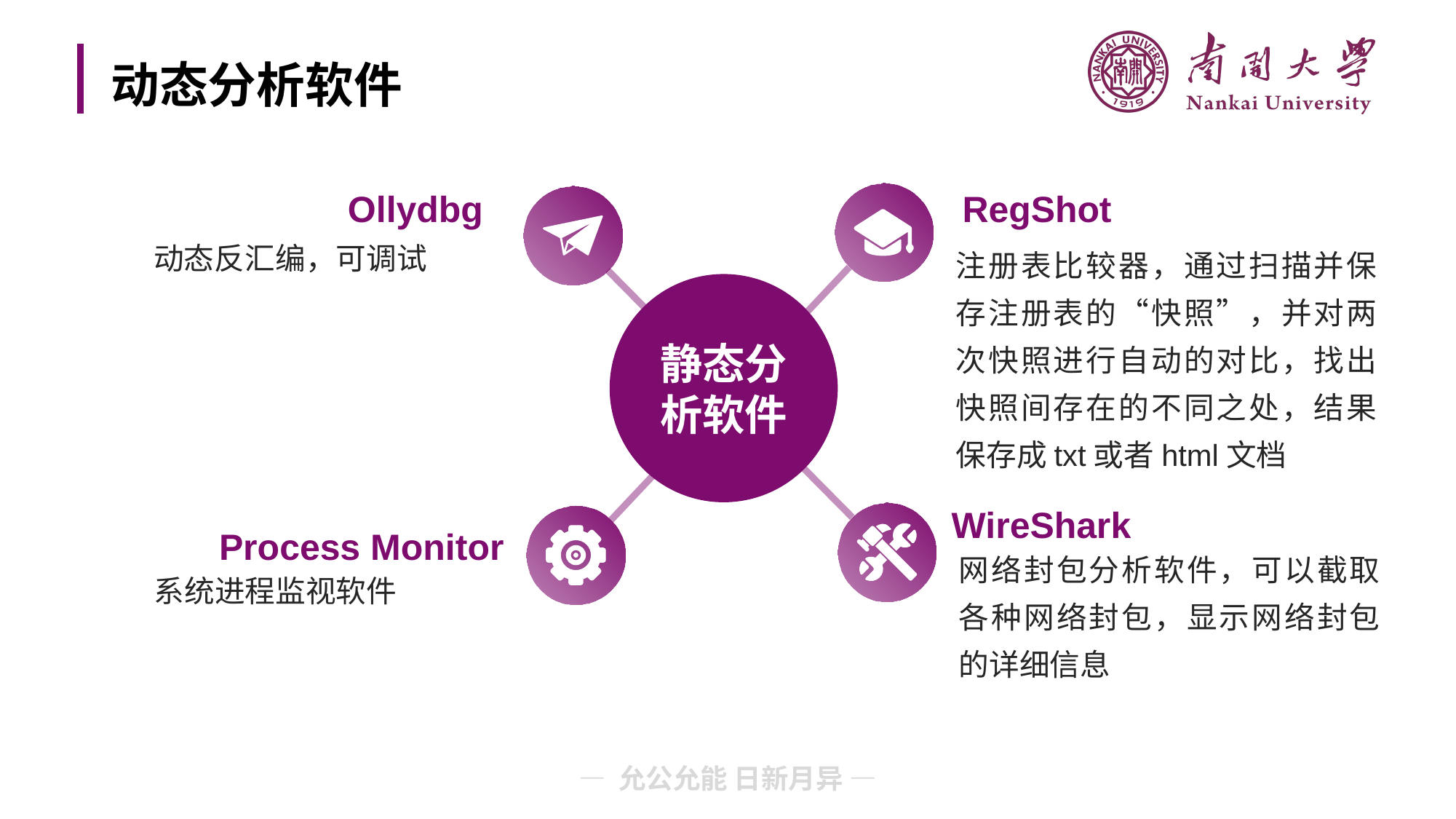

# 动态分析软件
Ollydbg
RegShot

动态反汇编，可调试
注册表比较器，通过扫描并保存注册表的“快照”，并对两次快照进行自动的对比，找出快照间存在的不同之处，结果保存成txt或者html文档
静态分析软件
WireShark
Process Monitor

网络封包分析软件，可以截取各种网络封包，显示网络封包的详细信息
系统进程监视软件